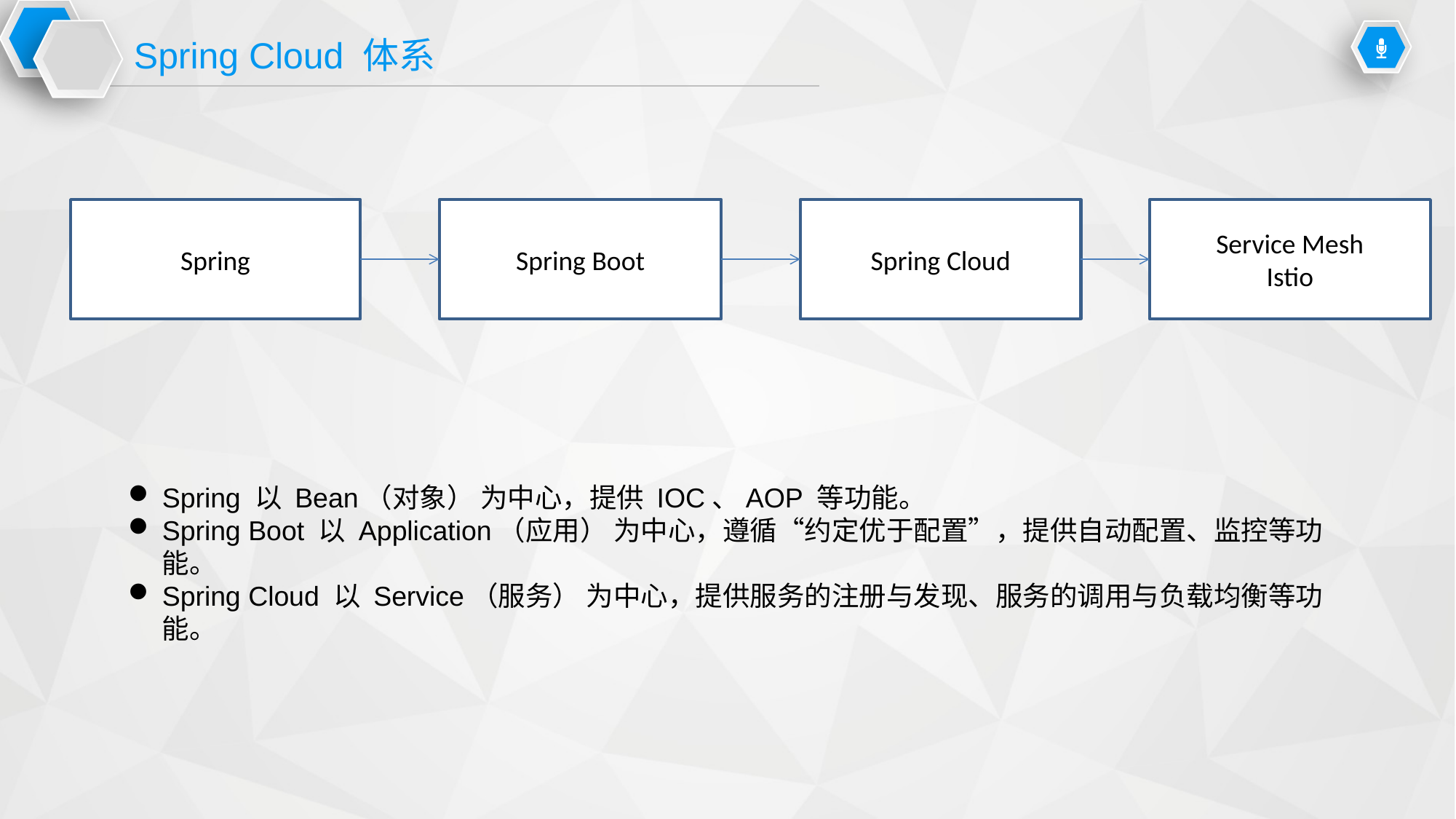

Spring Cloud 体系
Spring
Spring Boot
Spring Cloud
Service Mesh
Istio
Spring 以 Bean（对象） 为中心，提供 IOC、AOP 等功能。
Spring Boot 以 Application（应用） 为中心，遵循“约定优于配置”，提供自动配置、监控等功能。
Spring Cloud 以 Service（服务） 为中心，提供服务的注册与发现、服务的调用与负载均衡等功能。